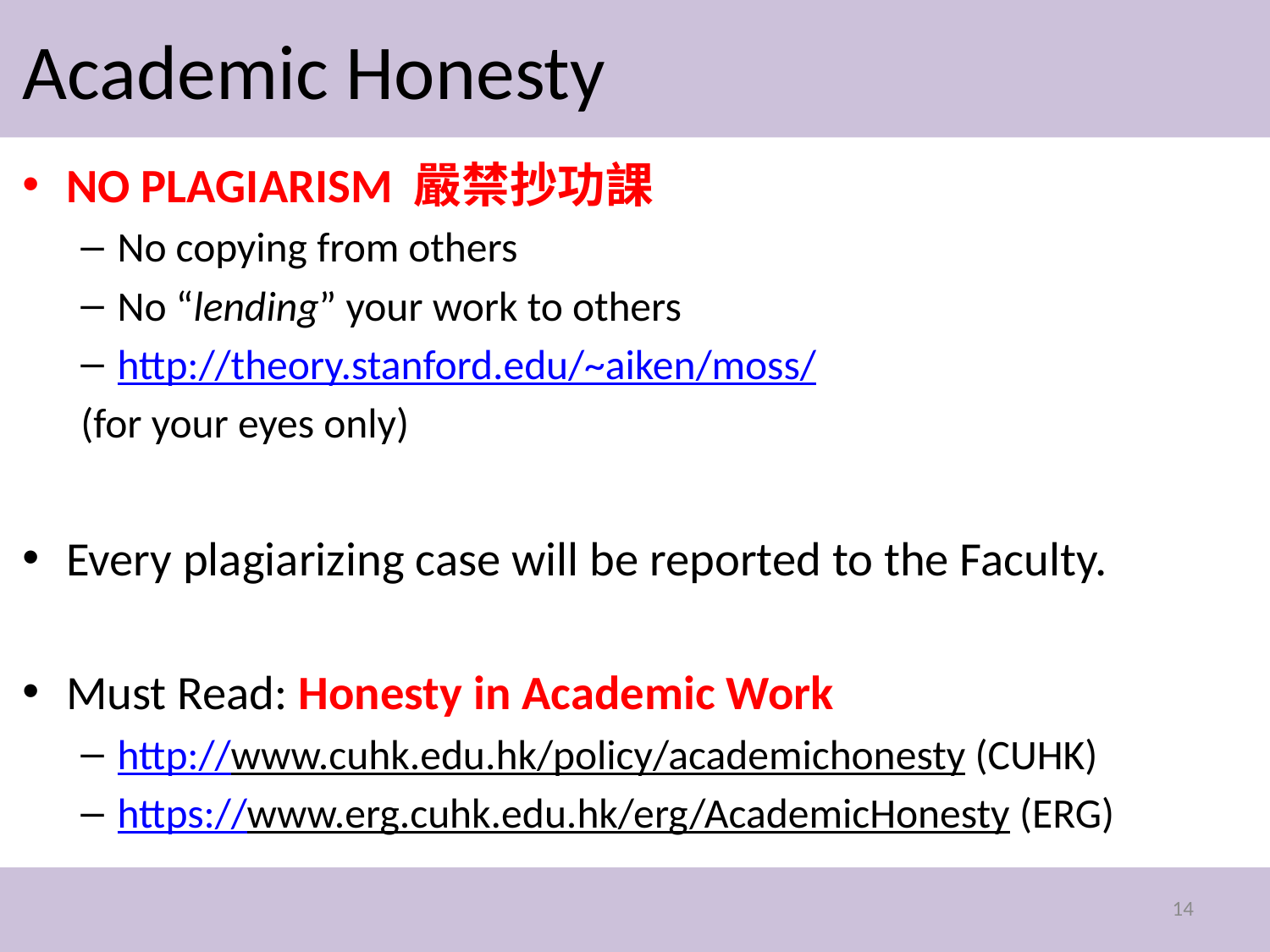

# Academic Honesty
NO PLAGIARISM 嚴禁抄功課
No copying from others
No “lending” your work to others
http://theory.stanford.edu/~aiken/moss/
	(for your eyes only)

Every plagiarizing case will be reported to the Faculty.

Must Read: Honesty in Academic Work
http://www.cuhk.edu.hk/policy/academichonesty (CUHK)
https://www.erg.cuhk.edu.hk/erg/AcademicHonesty (ERG)

14